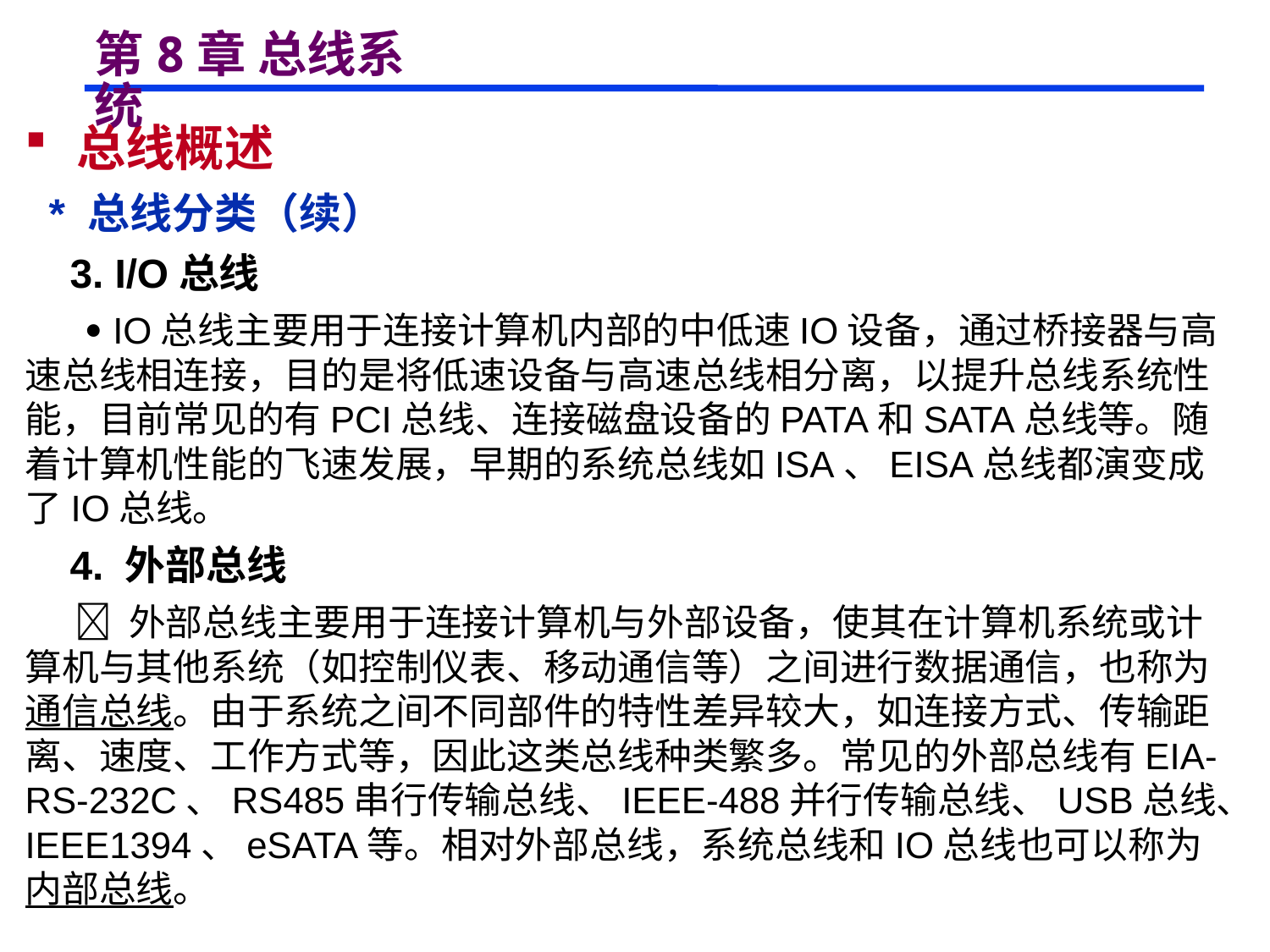

# 第8章 总线系统
 总线概述
  * 总线分类（续）
    3. I/O总线
      • IO总线主要用于连接计算机内部的中低速IO设备，通过桥接器与高速总线相连接，目的是将低速设备与高速总线相分离，以提升总线系统性能，目前常见的有PCI总线、连接磁盘设备的PATA和SATA总线等。随着计算机性能的飞速发展，早期的系统总线如ISA、EISA总线都演变成了IO总线。
    4. 外部总线
      • 外部总线主要用于连接计算机与外部设备，使其在计算机系统或计算机与其他系统（如控制仪表、移动通信等）之间进行数据通信，也称为通信总线。由于系统之间不同部件的特性差异较大，如连接方式、传输距离、速度、工作方式等，因此这类总线种类繁多。常见的外部总线有EIA-RS-232C、RS485串行传输总线、IEEE-488并行传输总线、USB总线、IEEE1394、eSATA等。相对外部总线，系统总线和IO总线也可以称为内部总线。